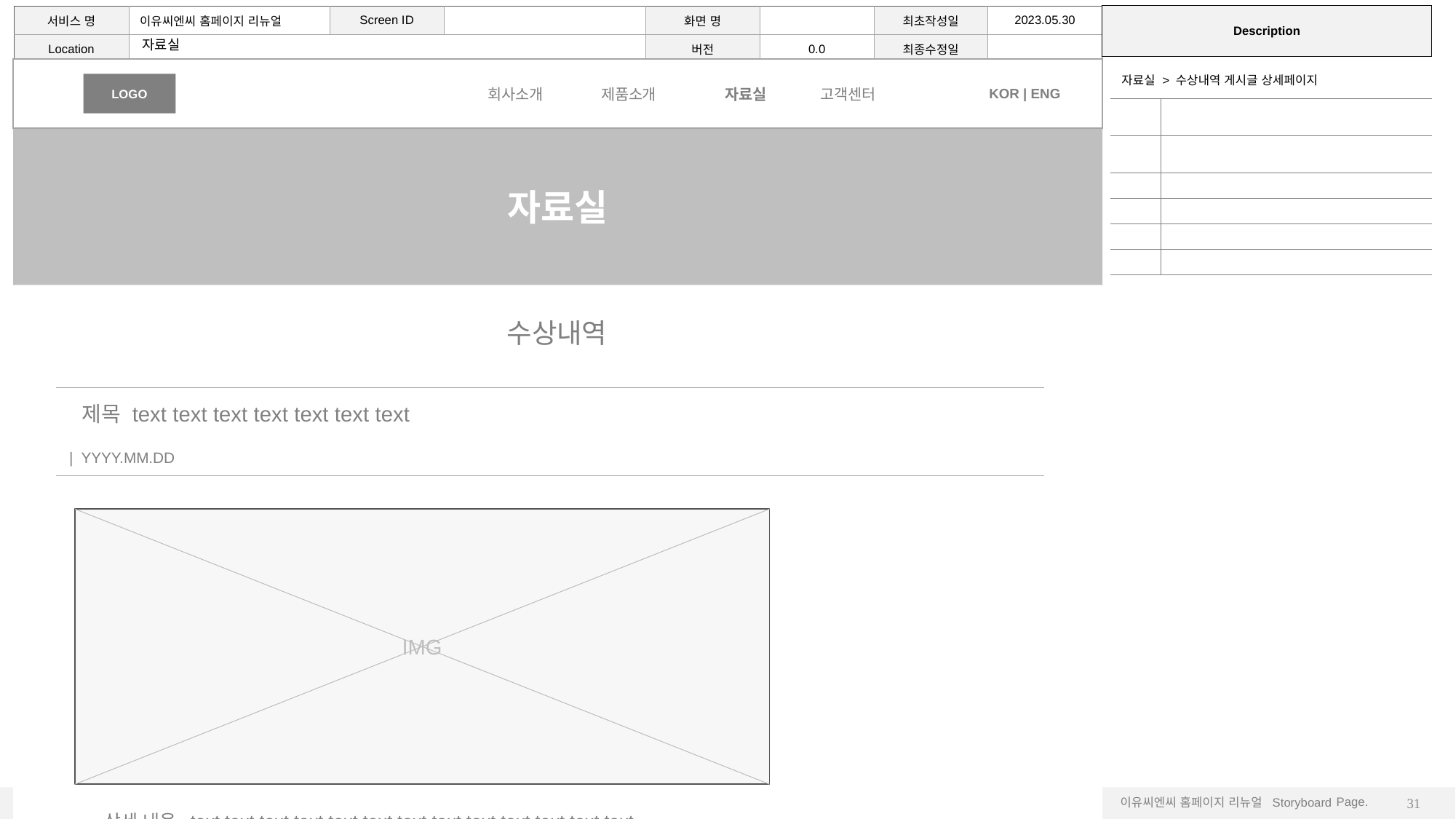

자료실

LOGO
회사소개
제품소개
자료실
고객센터
KOR | ENG
| 자료실 > 수상내역 게시글 상세페이지 |  |
| --- | --- |
|  |  |
|  |  |
|  |  |
|  |  |
|  |  |
|  |  |
자료실
w
수상내역
제목 text text text text text text text
|  YYYY.MM.DD
IMG
31
상세 내용  text text text text text text text text text text text text text
text text text text text text text text text text text text text text text
text text text text text text text text text text text text text text text
text text text text text text text text text text text text text text text
text text text text text text text text text text text text text text text
text text text text text text text text text text text text text text text
text text text text text text text text text text text text text text text
text text text text text text text text text text text text text text text
  이전
  목록
  다음
Footer